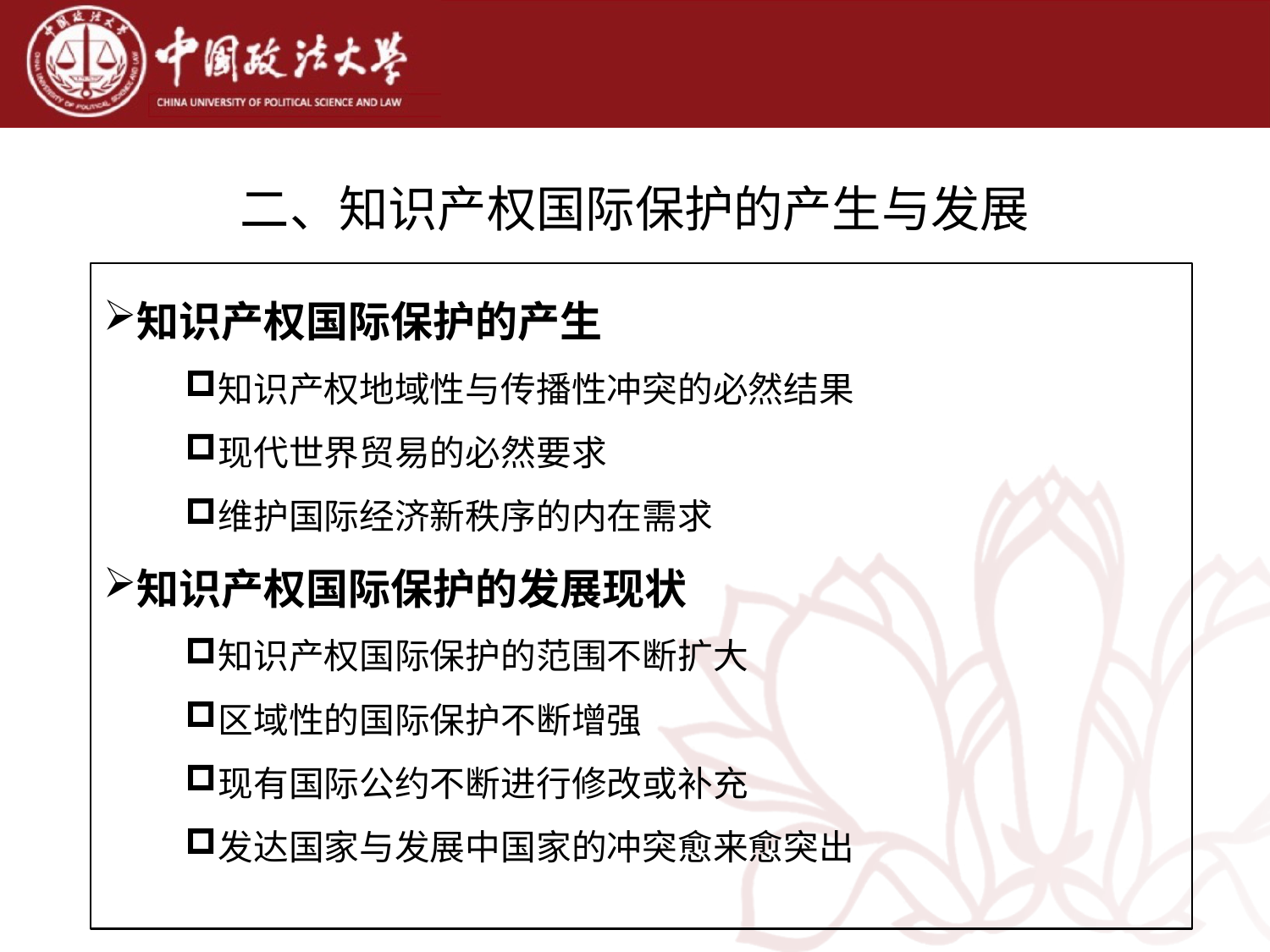

# 二、知识产权国际保护的产生与发展
知识产权国际保护的产生
知识产权地域性与传播性冲突的必然结果
现代世界贸易的必然要求
维护国际经济新秩序的内在需求
知识产权国际保护的发展现状
知识产权国际保护的范围不断扩大
区域性的国际保护不断增强
现有国际公约不断进行修改或补充
发达国家与发展中国家的冲突愈来愈突出